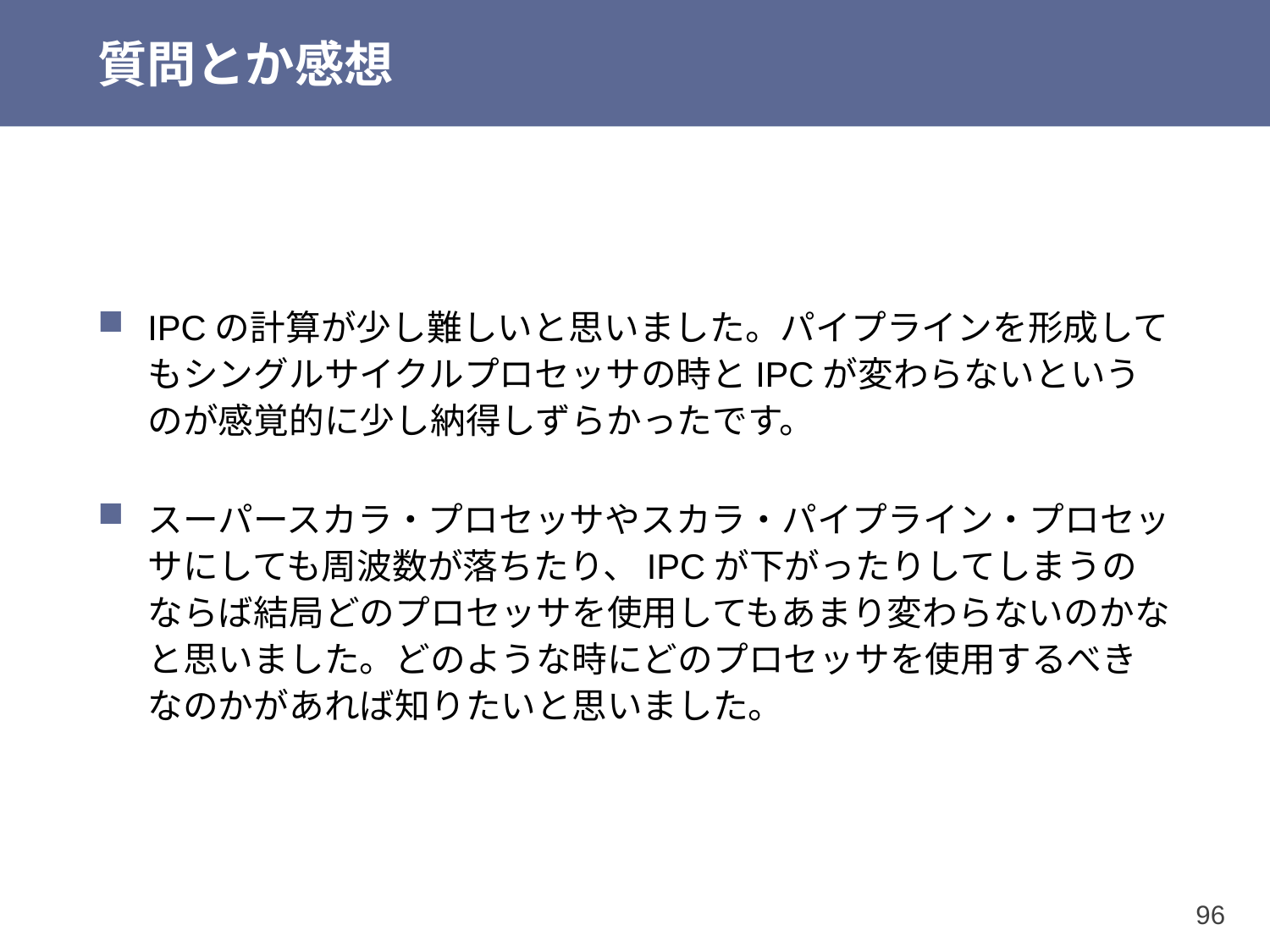

# 質問とか感想
IPCの計算が少し難しいと思いました。パイプラインを形成してもシングルサイクルプロセッサの時とIPCが変わらないというのが感覚的に少し納得しずらかったです。
スーパースカラ・プロセッサやスカラ・パイプライン・プロセッサにしても周波数が落ちたり、IPCが下がったりしてしまうのならば結局どのプロセッサを使用してもあまり変わらないのかなと思いました。どのような時にどのプロセッサを使用するべきなのかがあれば知りたいと思いました。